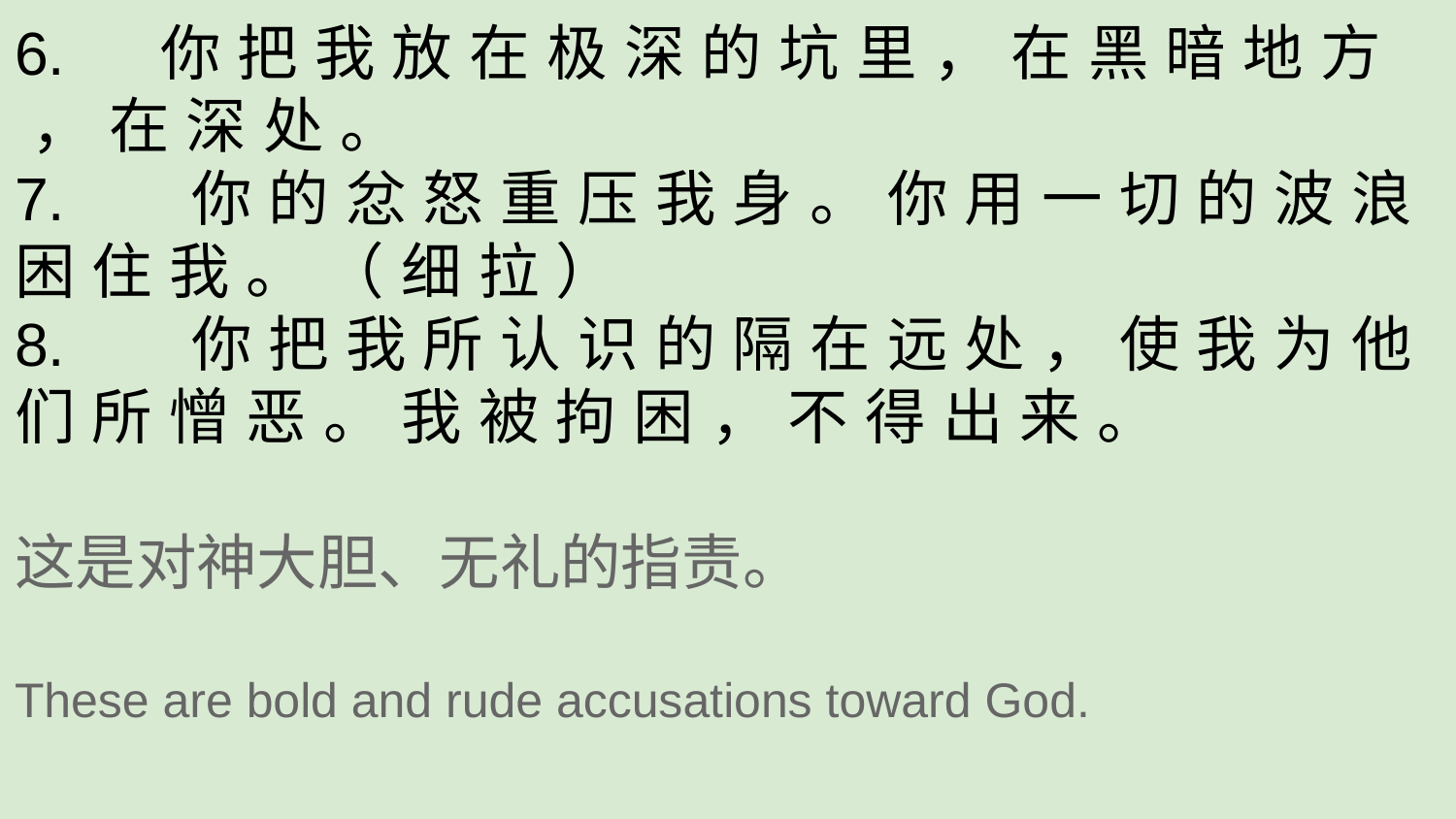

6.	你 把 我 放 在 极 深 的 坑 里 ， 在 黑 暗 地 方 ， 在 深 处 。
7.	 你 的 忿 怒 重 压 我 身 。 你 用 一 切 的 波 浪 困 住 我 。 （ 细 拉 ）
8.	 你 把 我 所 认 识 的 隔 在 远 处 ， 使 我 为 他 们 所 憎 恶 。 我 被 拘 困 ， 不 得 出 来 。

这是对神大胆、无礼的指责。

These are bold and rude accusations toward God.